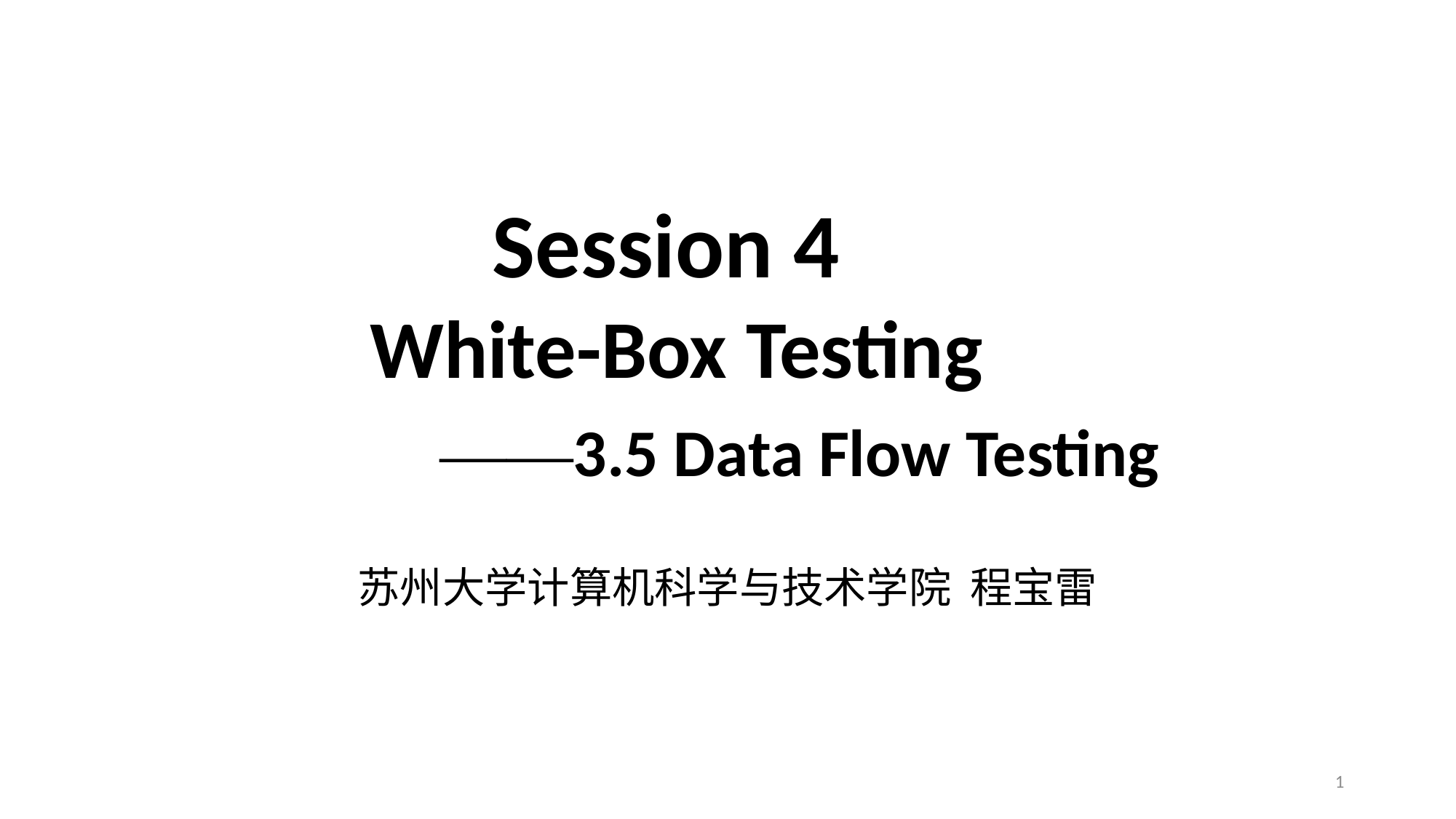

# Session 4 White-Box Testing ——3.5 Data Flow Testing
苏州大学计算机科学与技术学院  程宝雷
1